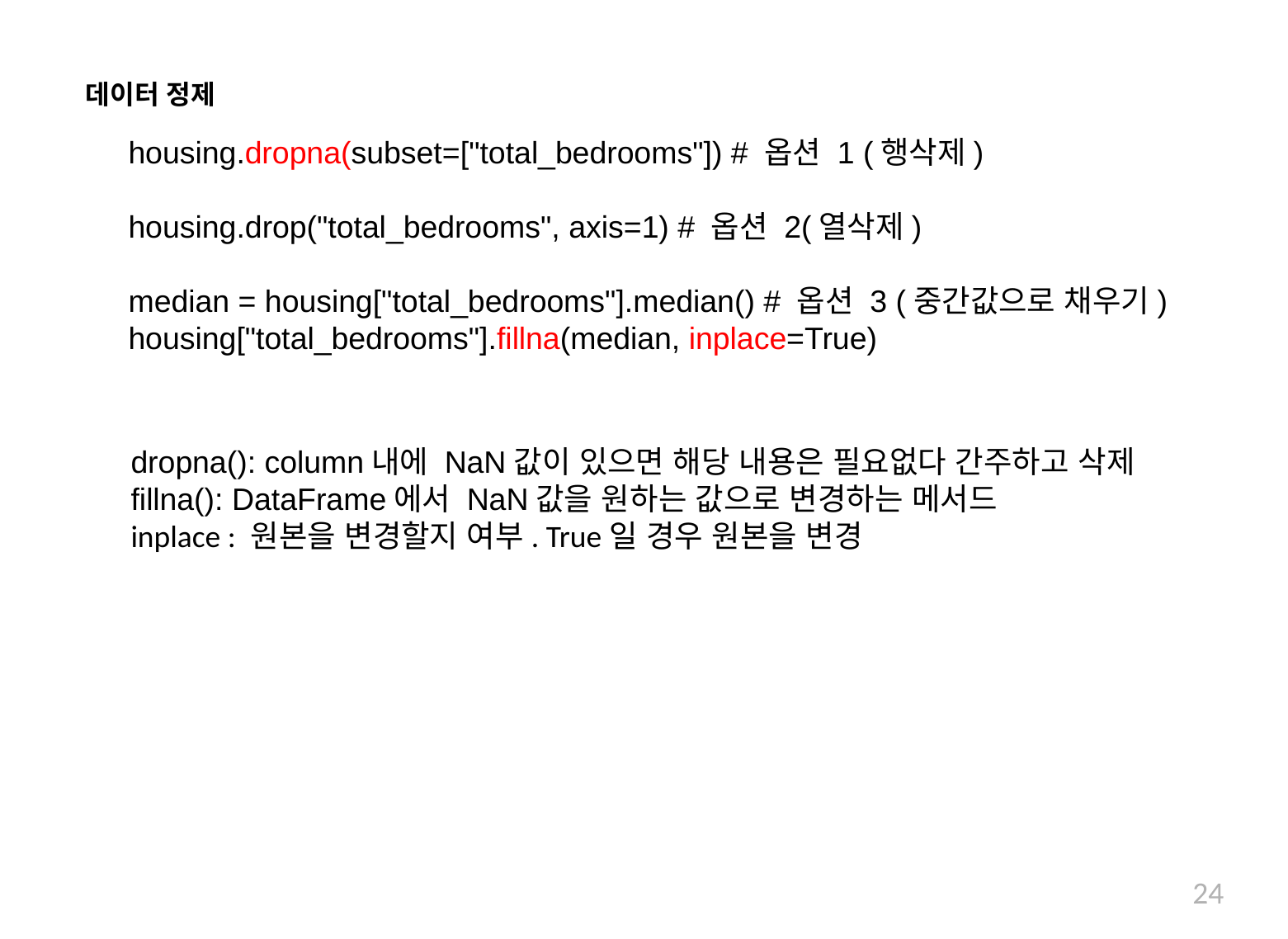

# 데이터 정제
housing.dropna(subset=["total_bedrooms"]) # 옵션 1 (행삭제)

housing.drop("total_bedrooms", axis=1) # 옵션 2(열삭제)

median = housing["total_bedrooms"].median() # 옵션 3 (중간값으로 채우기)
housing["total_bedrooms"].fillna(median, inplace=True)
dropna(): column내에 NaN값이 있으면 해당 내용은 필요없다 간주하고 삭제
fillna(): DataFrame에서 NaN값을 원하는 값으로 변경하는 메서드
inplace : 원본을 변경할지 여부. True일 경우 원본을 변경

24